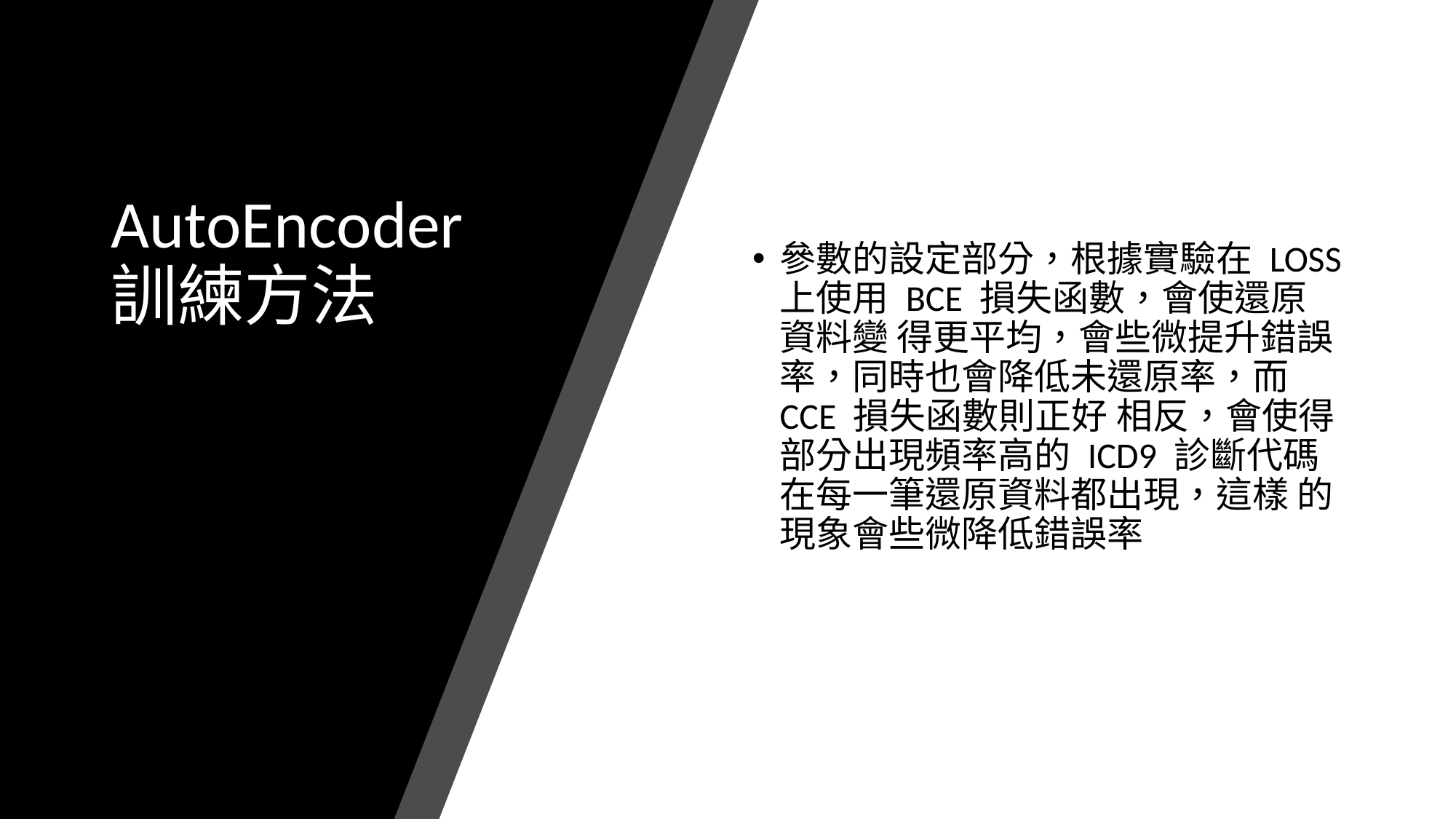

# AutoEncoder 訓練方法
參數的設定部分，根據實驗在 LOSS 上使用 BCE 損失函數，會使還原資料變 得更平均，會些微提升錯誤率，同時也會降低未還原率，而 CCE 損失函數則正好 相反，會使得部分出現頻率高的 ICD9 診斷代碼在每一筆還原資料都出現，這樣 的現象會些微降低錯誤率